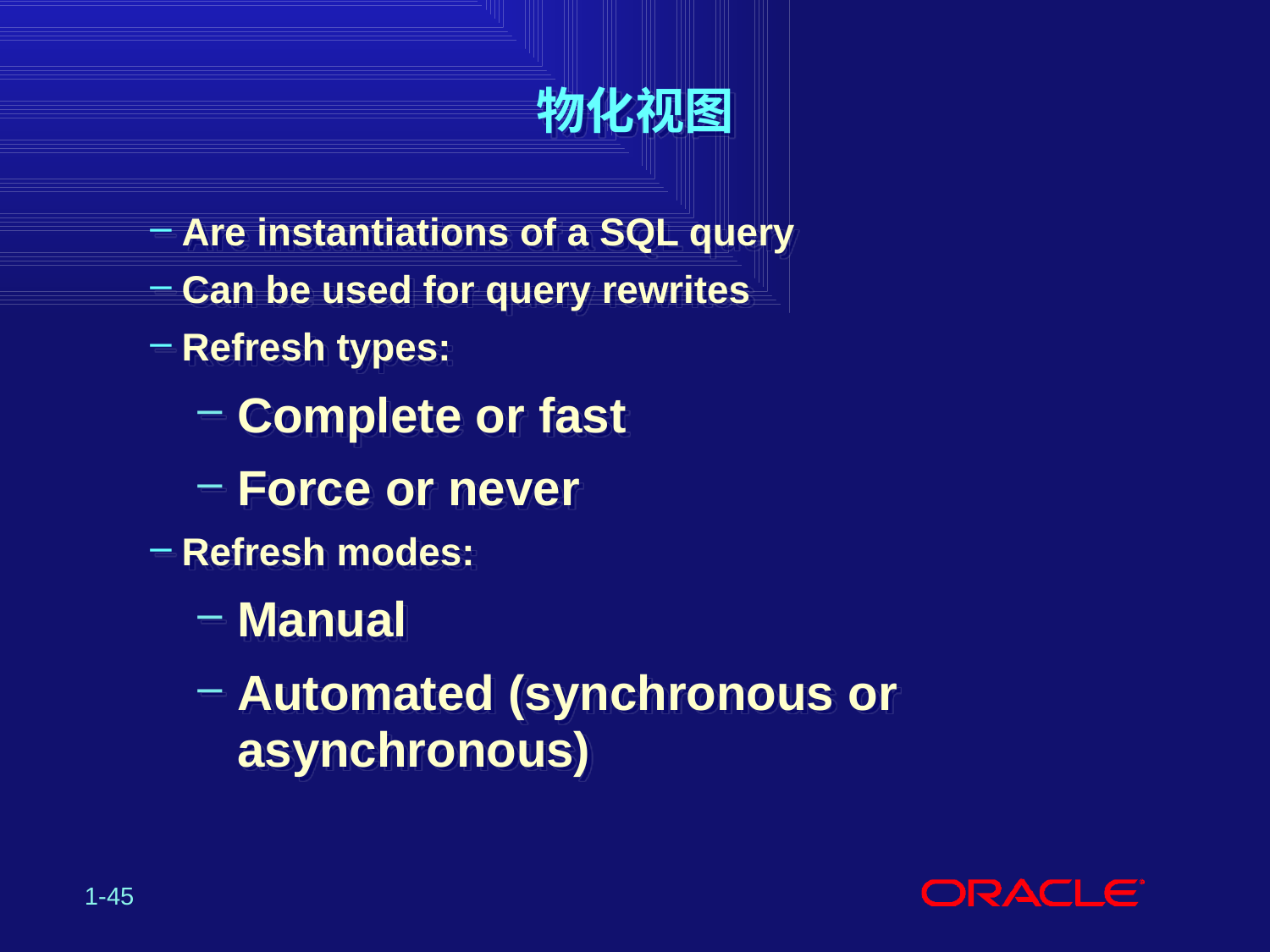

# 物化视图
Are instantiations of a SQL query
Can be used for query rewrites
Refresh types:
Complete or fast
Force or never
Refresh modes:
Manual
Automated (synchronous or asynchronous)